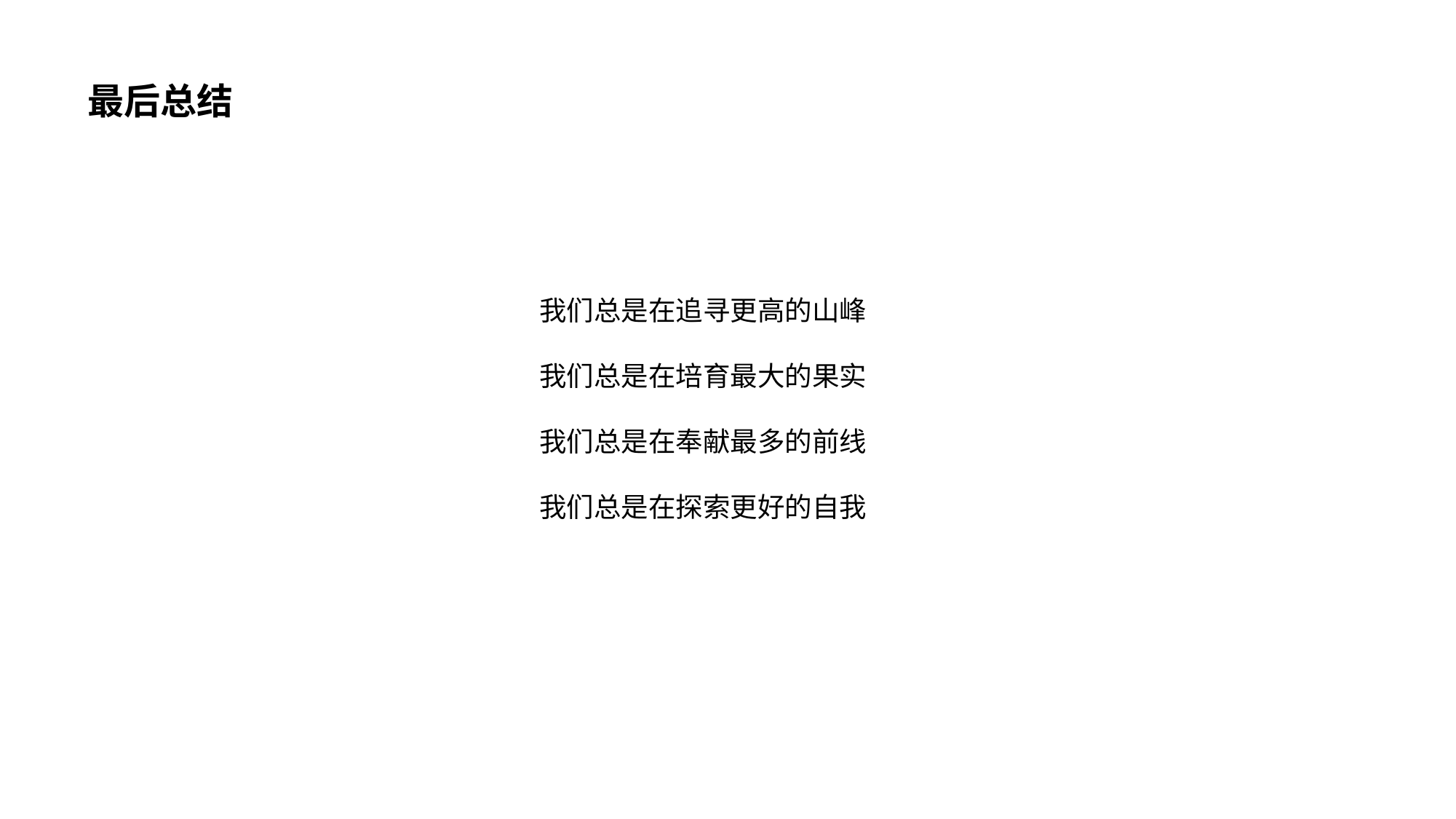

最后总结
我们总是在追寻更高的山峰

我们总是在培育最大的果实

我们总是在奉献最多的前线

我们总是在探索更好的自我